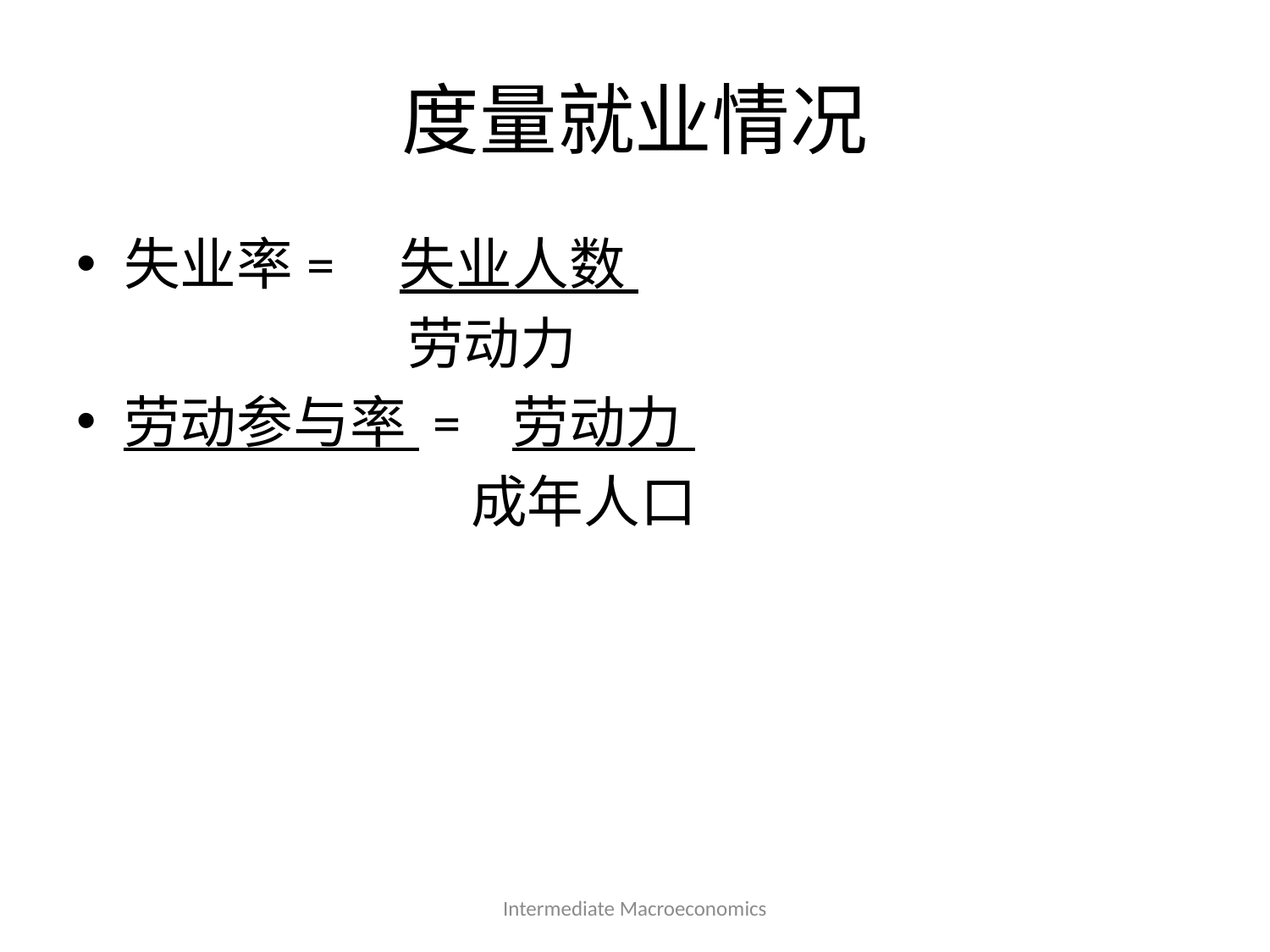

# 度量就业情况
失业率=    失业人数
		     劳动力
劳动参与率 =   劳动力
	                    成年人口

Intermediate Macroeconomics